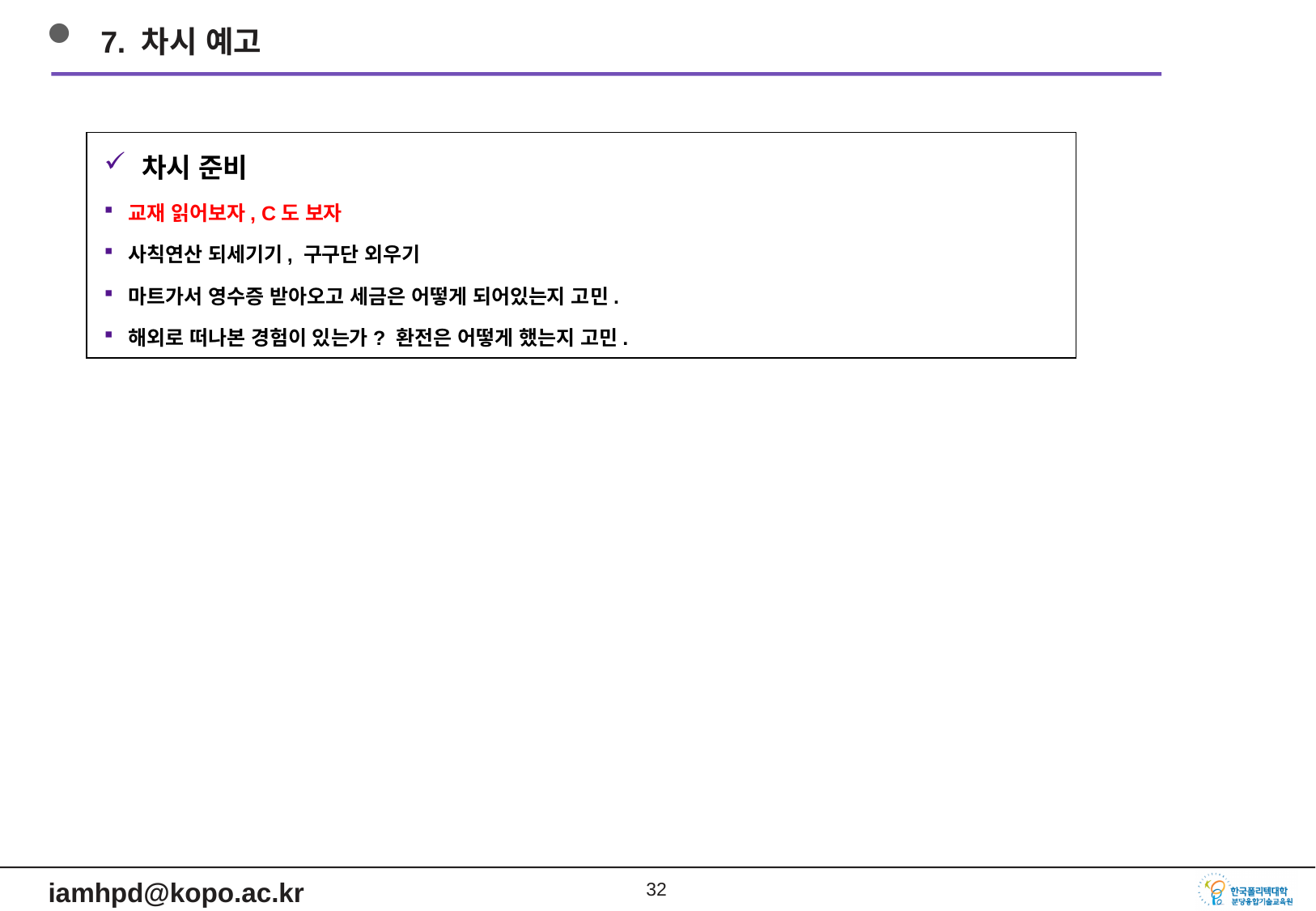

7. 차시 예고
차시 준비
교재 읽어보자, C도 보자
사칙연산 되세기기, 구구단 외우기
마트가서 영수증 받아오고 세금은 어떻게 되어있는지 고민.
해외로 떠나본 경험이 있는가? 환전은 어떻게 했는지 고민.
32